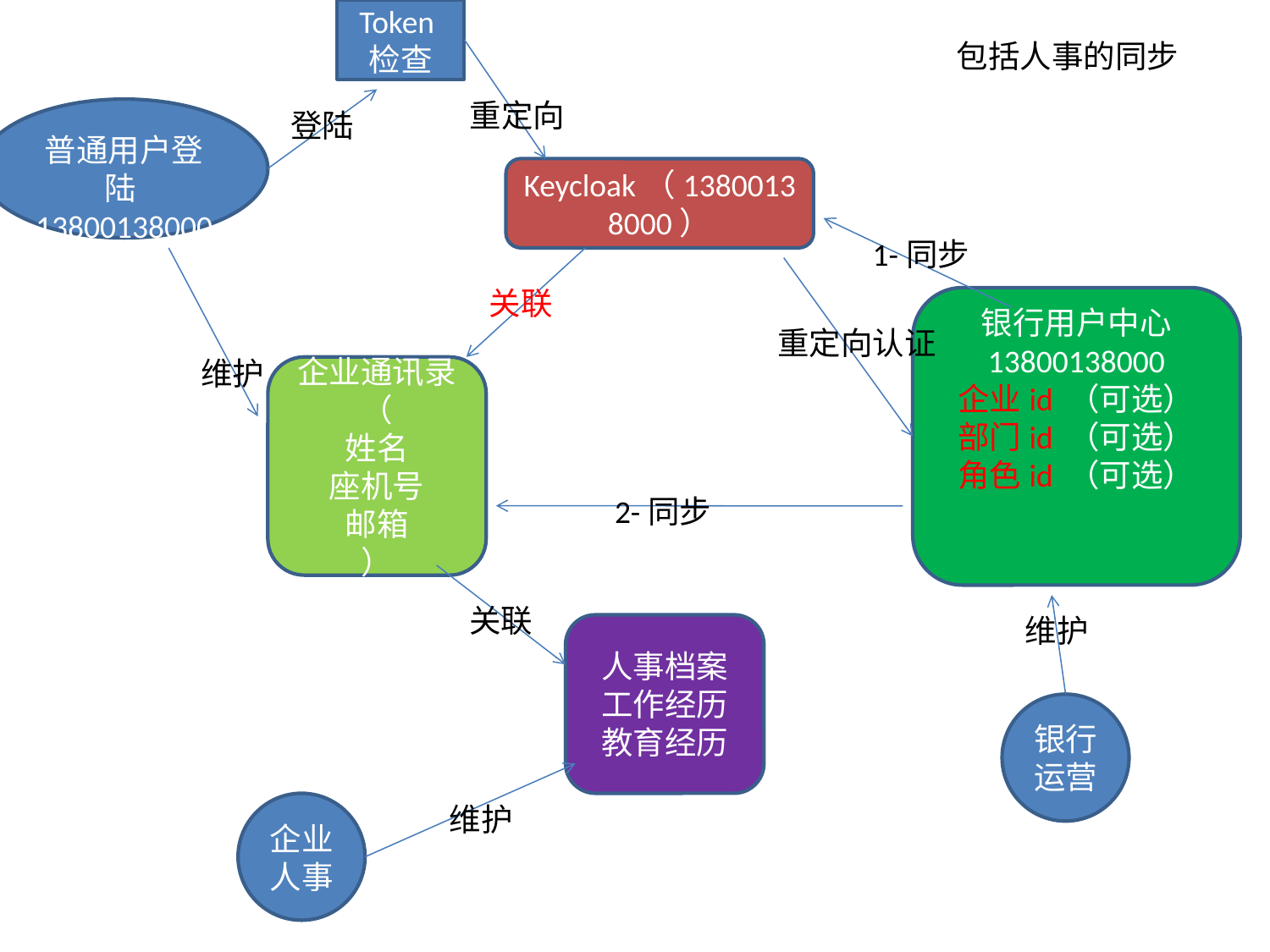

Token检查
包括人事的同步
重定向

普通用户登陆13800138000
登陆
Keycloak（13800138000）
1-同步
关联
银行用户中心
13800138000
企业id （可选）
部门id （可选）
角色id （可选）

重定向认证
维护
企业通讯录（
姓名
座机号
邮箱
）
2-同步
关联
维护
人事档案
工作经历
教育经历
银行运营
企业人事
维护